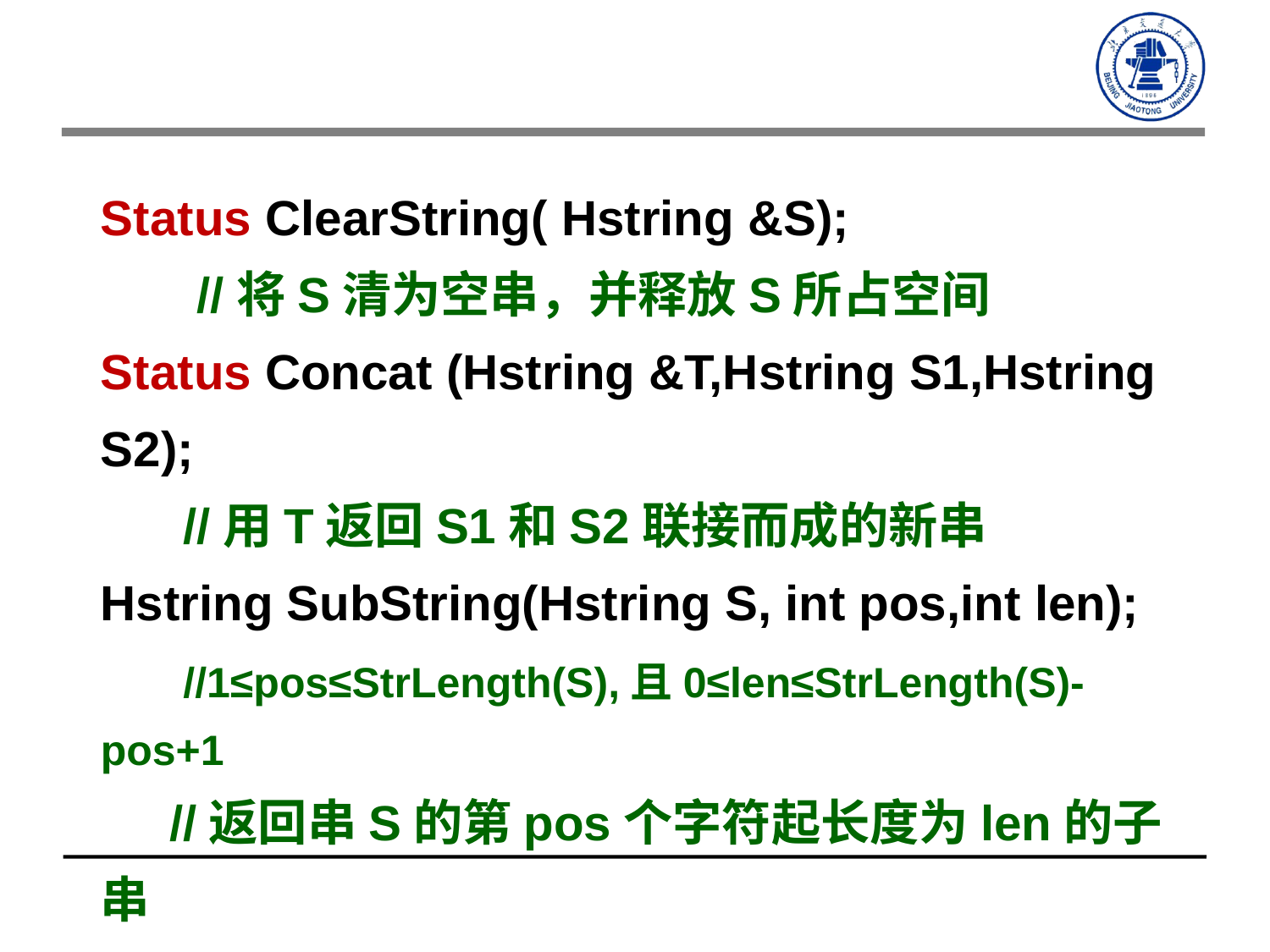

Status ClearString( Hstring &S);
       //将S清为空串，并释放S所占空间
Status Concat (Hstring &T,Hstring S1,Hstring S2);
      //用T返回S1和S2联接而成的新串
Hstring SubString(Hstring S, int pos,int len);
      //1≤pos≤StrLength(S),且0≤len≤StrLength(S)-pos+1
     //返回串S的第pos个字符起长度为len的子串